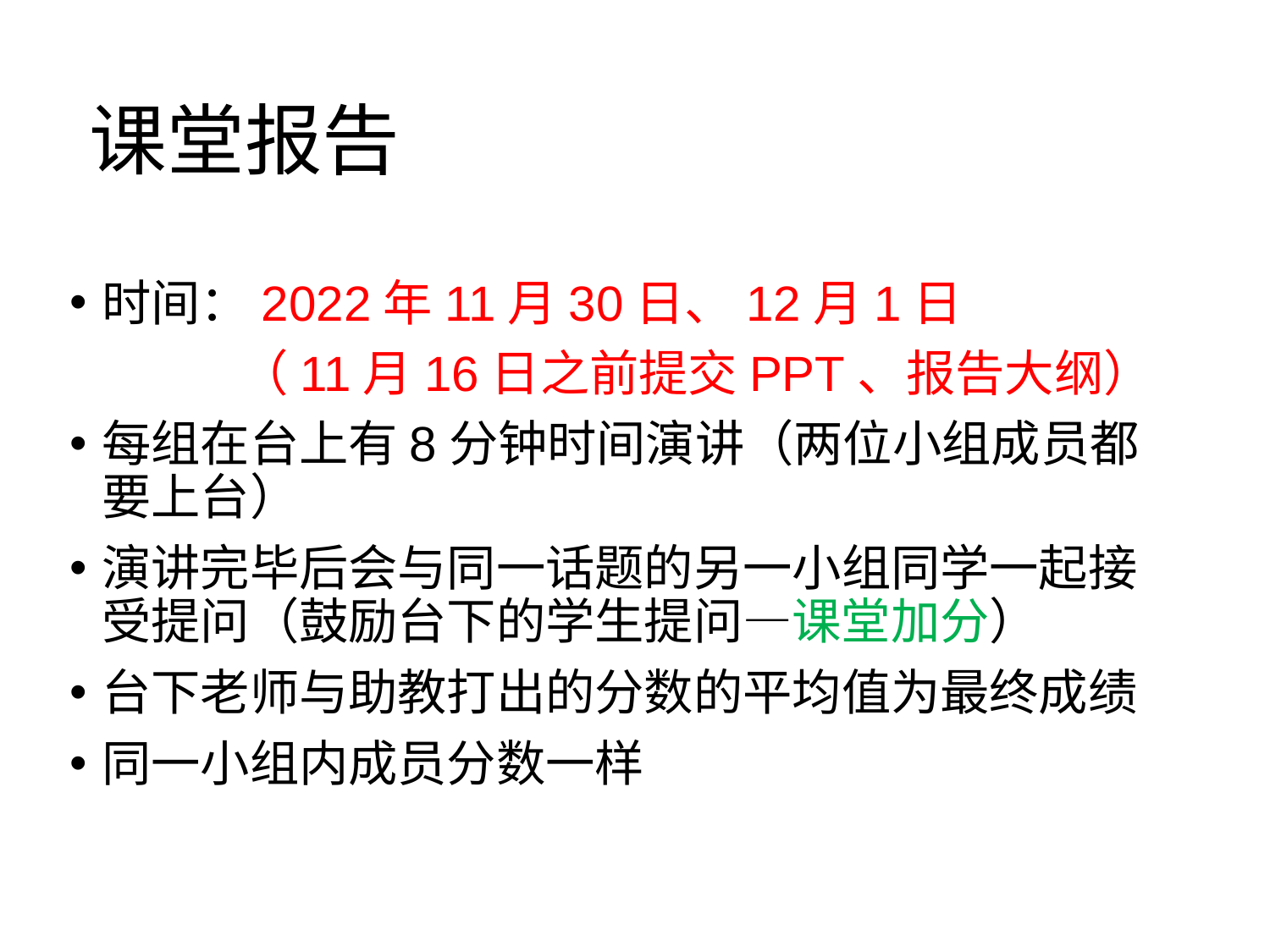

# 课堂报告
时间：2022年11月30日、12月1日
              （11月16日之前提交PPT、报告大纲）
每组在台上有8分钟时间演讲（两位小组成员都要上台）
演讲完毕后会与同一话题的另一小组同学一起接受提问（鼓励台下的学生提问—课堂加分）
台下老师与助教打出的分数的平均值为最终成绩
同一小组内成员分数一样